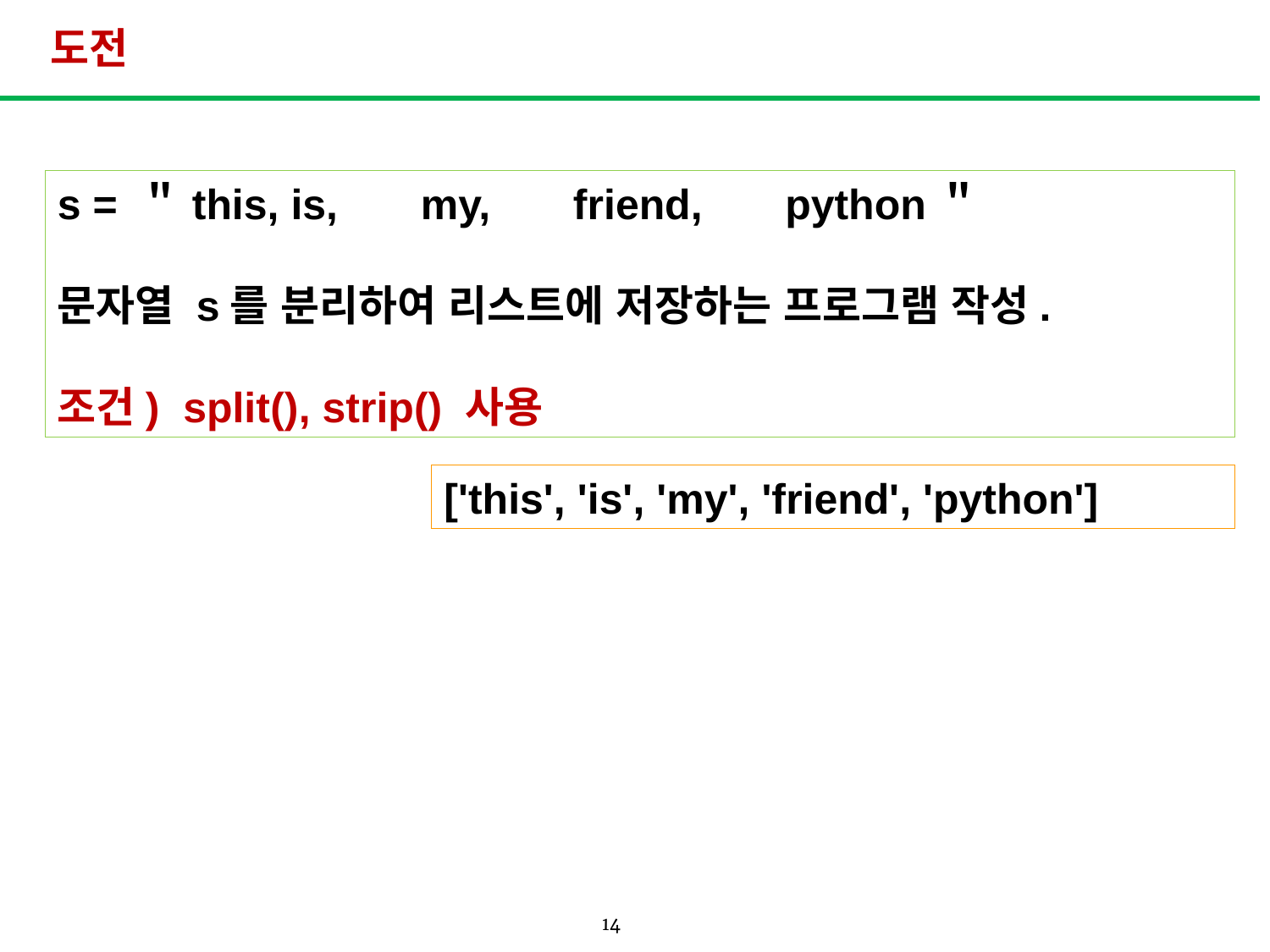

# 도전
s = ＂this, is,       my,       friend,       python＂

문자열 s를 분리하여 리스트에 저장하는 프로그램 작성.

조건)  split(), strip() 사용
['this', 'is', 'my', 'friend', 'python']
14